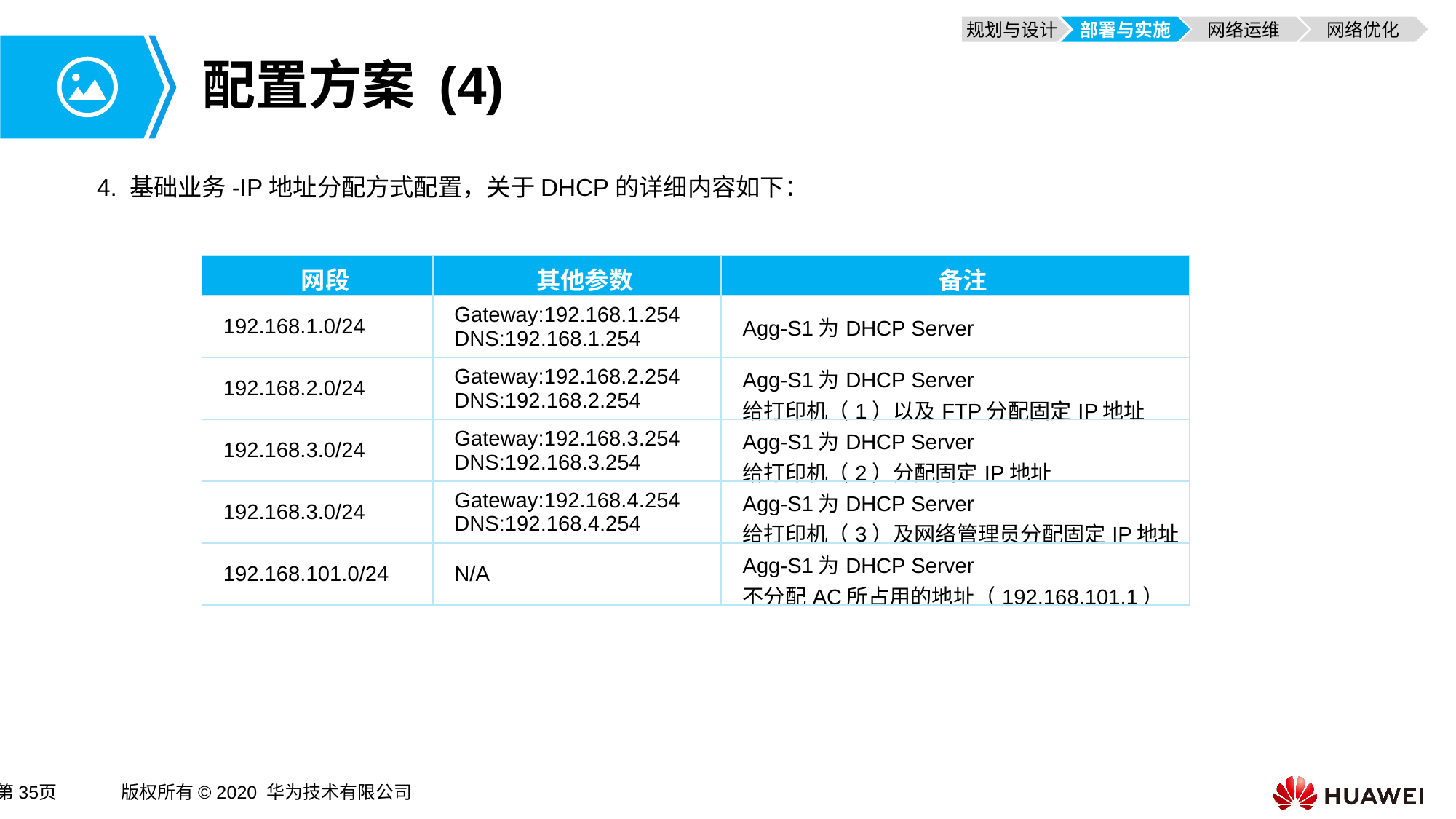

规划与设计
部署与实施
网络运维
网络优化
# 配置方案 (4)
4. 基础业务-IP地址分配方式配置，关于DHCP的详细内容如下：
| 网段 | 其他参数 | 备注 |
| --- | --- | --- |
| 192.168.1.0/24 | Gateway:192.168.1.254 DNS:192.168.1.254 | Agg-S1为DHCP Server |
| 192.168.2.0/24 | Gateway:192.168.2.254 DNS:192.168.2.254 | Agg-S1为DHCP Server 给打印机（1）以及FTP分配固定IP地址 |
| 192.168.3.0/24 | Gateway:192.168.3.254 DNS:192.168.3.254 | Agg-S1为DHCP Server 给打印机（2）分配固定IP地址 |
| 192.168.3.0/24 | Gateway:192.168.4.254 DNS:192.168.4.254 | Agg-S1为DHCP Server 给打印机（3）及网络管理员分配固定IP地址 |
| 192.168.101.0/24 | N/A | Agg-S1为DHCP Server 不分配AC所占用的地址（192.168.101.1） |